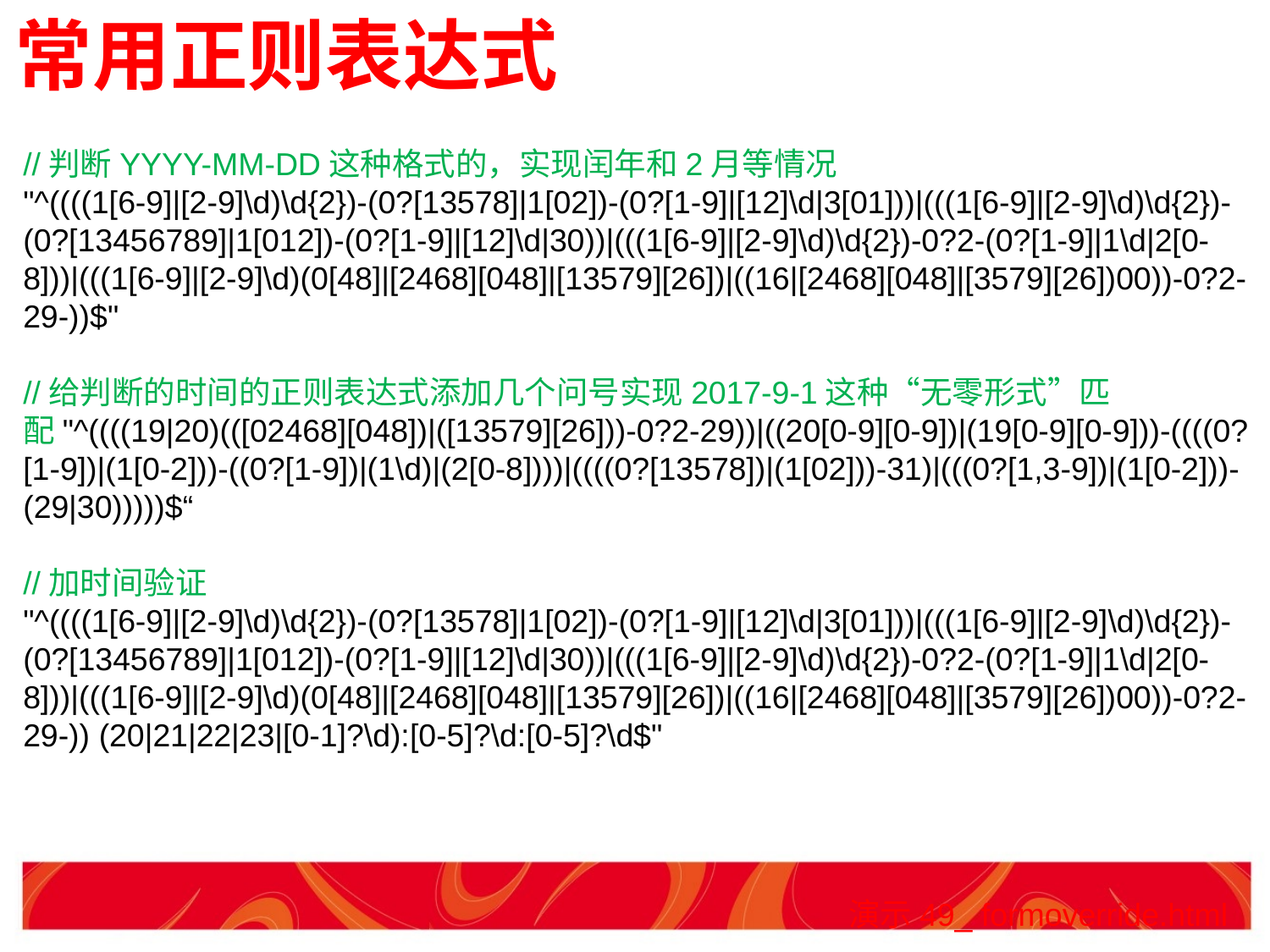

常用正则表达式
//判断YYYY-MM-DD这种格式的，实现闰年和2月等情况
"^((((1[6-9]|[2-9]\d)\d{2})-(0?[13578]|1[02])-(0?[1-9]|[12]\d|3[01]))|(((1[6-9]|[2-9]\d)\d{2})-(0?[13456789]|1[012])-(0?[1-9]|[12]\d|30))|(((1[6-9]|[2-9]\d)\d{2})-0?2-(0?[1-9]|1\d|2[0-8]))|(((1[6-9]|[2-9]\d)(0[48]|[2468][048]|[13579][26])|((16|[2468][048]|[3579][26])00))-0?2-29-))$"

//给判断的时间的正则表达式添加几个问号实现2017-9-1这种“无零形式”匹配"^((((19|20)(([02468][048])|([13579][26]))-0?2-29))|((20[0-9][0-9])|(19[0-9][0-9]))-((((0?[1-9])|(1[0-2]))-((0?[1-9])|(1\d)|(2[0-8])))|((((0?[13578])|(1[02]))-31)|(((0?[1,3-9])|(1[0-2]))-(29|30)))))$“

//加时间验证 
"^((((1[6-9]|[2-9]\d)\d{2})-(0?[13578]|1[02])-(0?[1-9]|[12]\d|3[01]))|(((1[6-9]|[2-9]\d)\d{2})-(0?[13456789]|1[012])-(0?[1-9]|[12]\d|30))|(((1[6-9]|[2-9]\d)\d{2})-0?2-(0?[1-9]|1\d|2[0-8]))|(((1[6-9]|[2-9]\d)(0[48]|[2468][048]|[13579][26])|((16|[2468][048]|[3579][26])00))-0?2-29-)) (20|21|22|23|[0-1]?\d):[0-5]?\d:[0-5]?\d$"
演示49_ formoverride.html